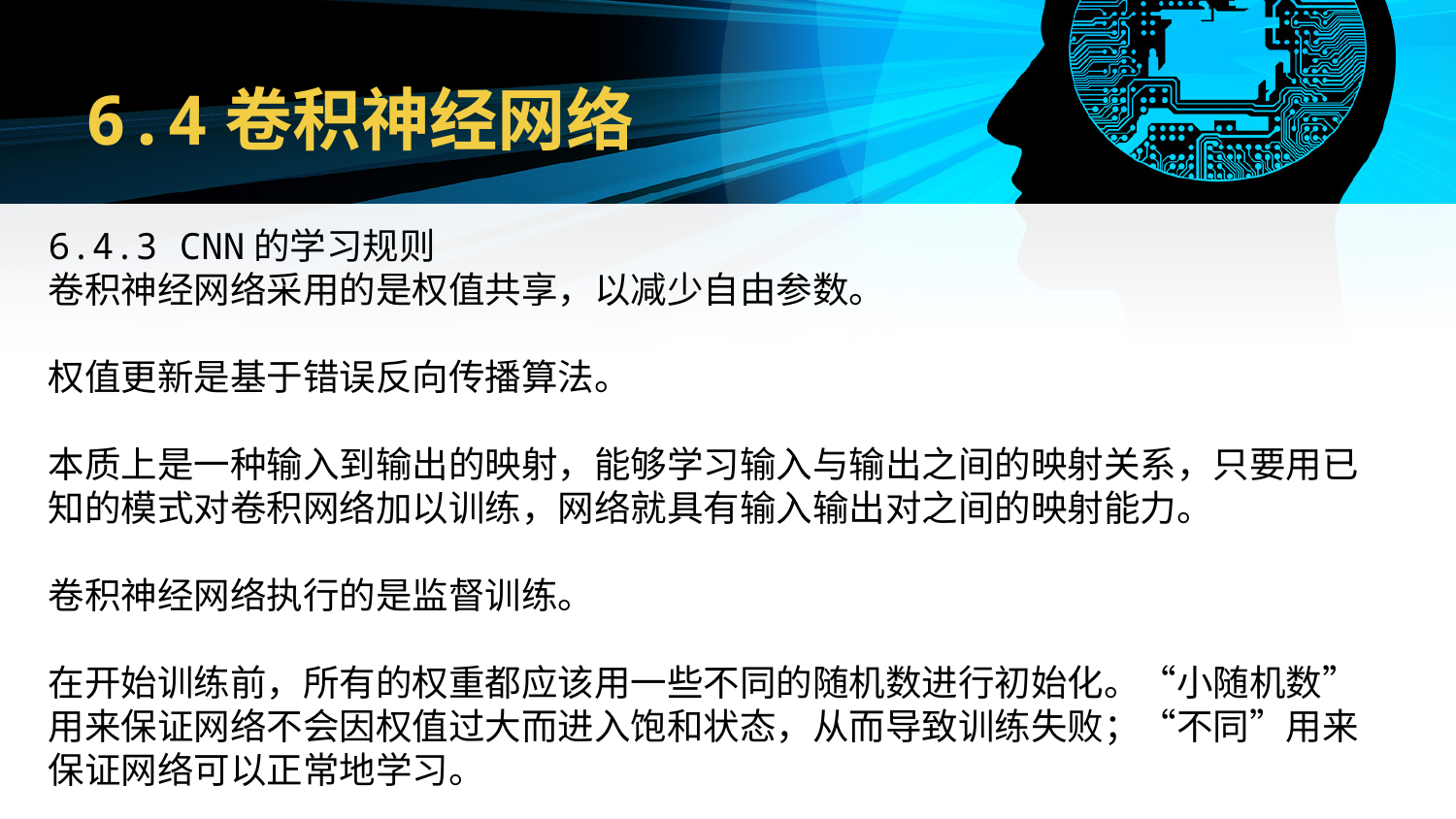

# 6.4卷积神经网络
6.4.3 CNN的学习规则
卷积神经网络采用的是权值共享，以减少自由参数。

权值更新是基于错误反向传播算法。

本质上是一种输入到输出的映射，能够学习输入与输出之间的映射关系，只要用已知的模式对卷积网络加以训练，网络就具有输入输出对之间的映射能力。

卷积神经网络执行的是监督训练。

在开始训练前，所有的权重都应该用一些不同的随机数进行初始化。“小随机数”用来保证网络不会因权值过大而进入饱和状态，从而导致训练失败；“不同”用来保证网络可以正常地学习。